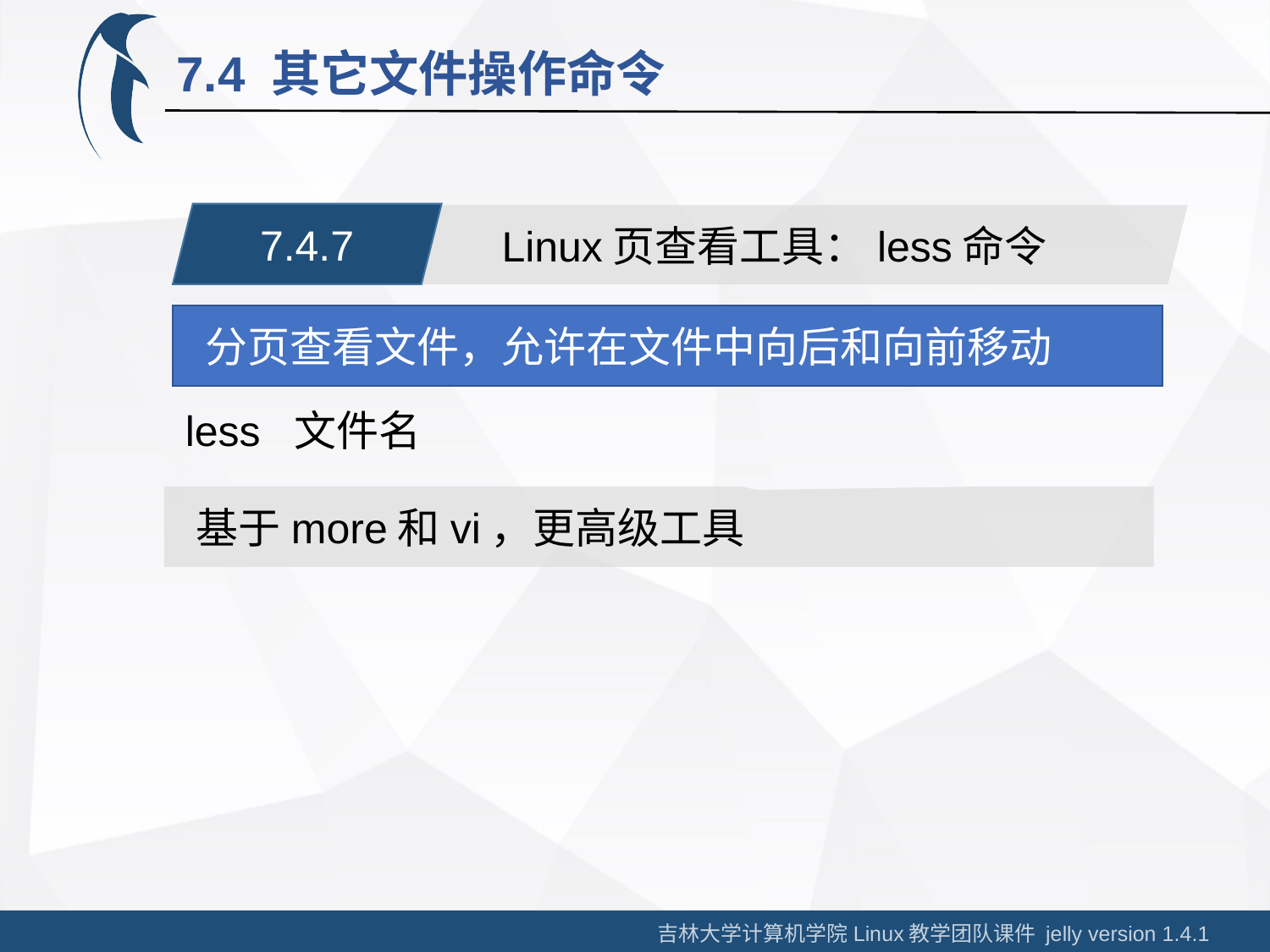

7.4 其它文件操作命令
7.4.7
Linux页查看工具：less命令
 分页查看文件，允许在文件中向后和向前移动
less  文件名
 基于more和vi，更高级工具